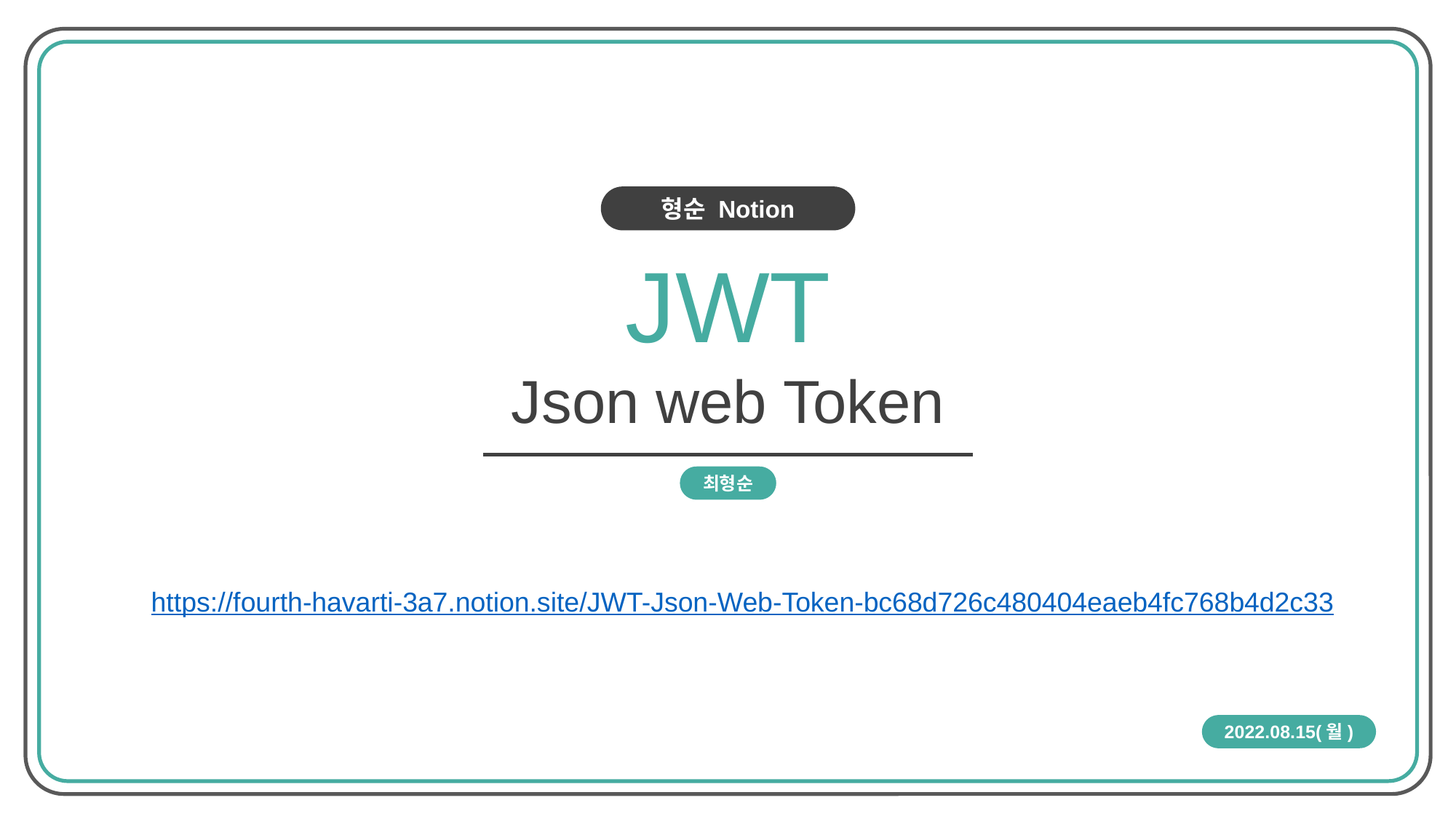

형순 Notion
JWT
Json web Token
최형순
https://fourth-havarti-3a7.notion.site/JWT-Json-Web-Token-bc68d726c480404eaeb4fc768b4d2c33

2022.08.15(월)